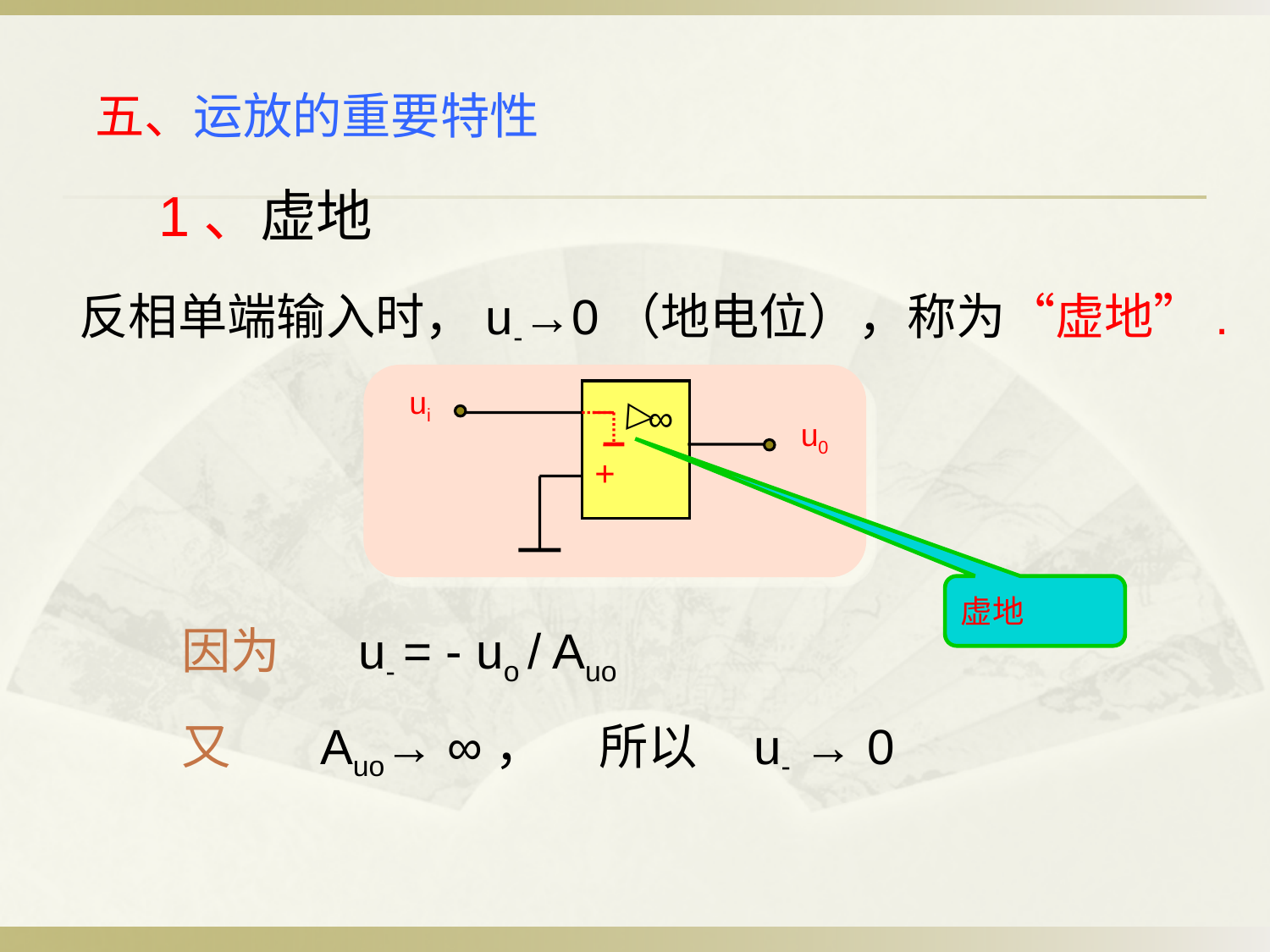

# 五、运放的重要特性
1、虚地
反相单端输入时，u-→0（地电位），称为“虚地”.

ui

∞
▽

+
u0

虚地
因为      u- = - uo / Auo
又       Auo→ ∞，     所以    u- → 0